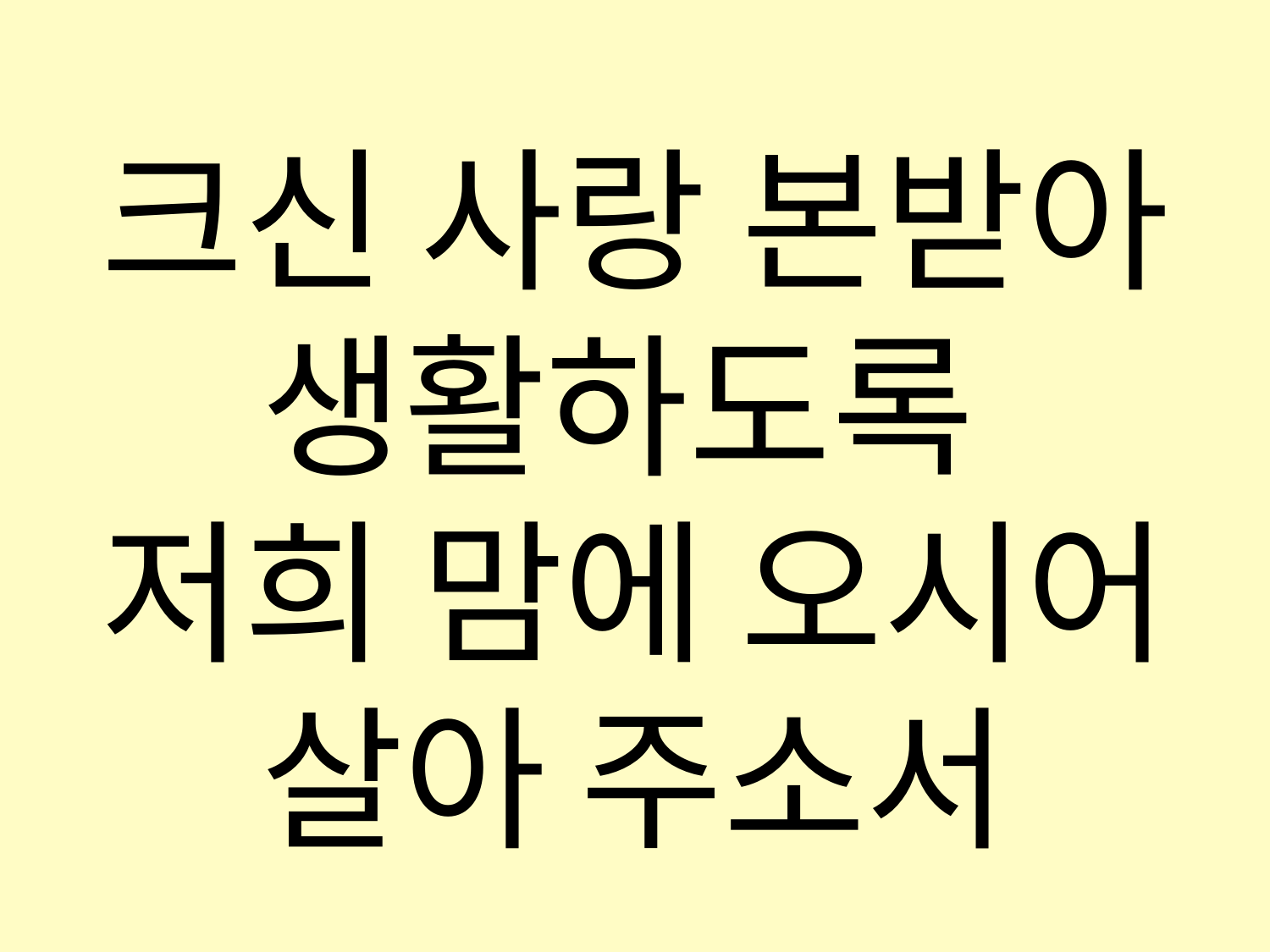

크신 사랑 본받아
생활하도록
저희 맘에 오시어
살아 주소서